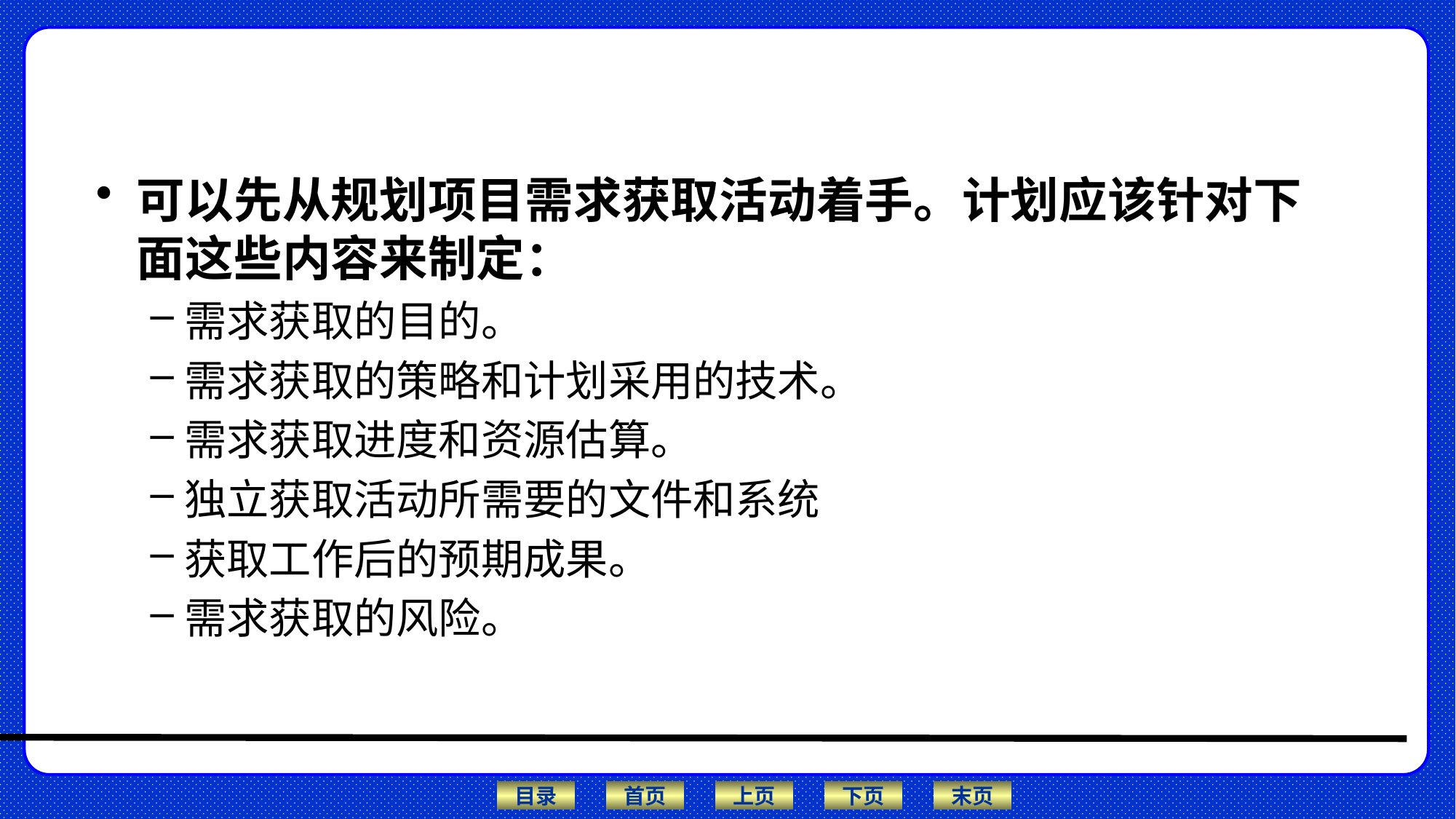

#
可以先从规划项目需求获取活动着手。计划应该针对下面这些内容来制定：
需求获取的目的。
需求获取的策略和计划采用的技术。
需求获取进度和资源估算。
独立获取活动所需要的文件和系统
获取工作后的预期成果。
需求获取的风险。